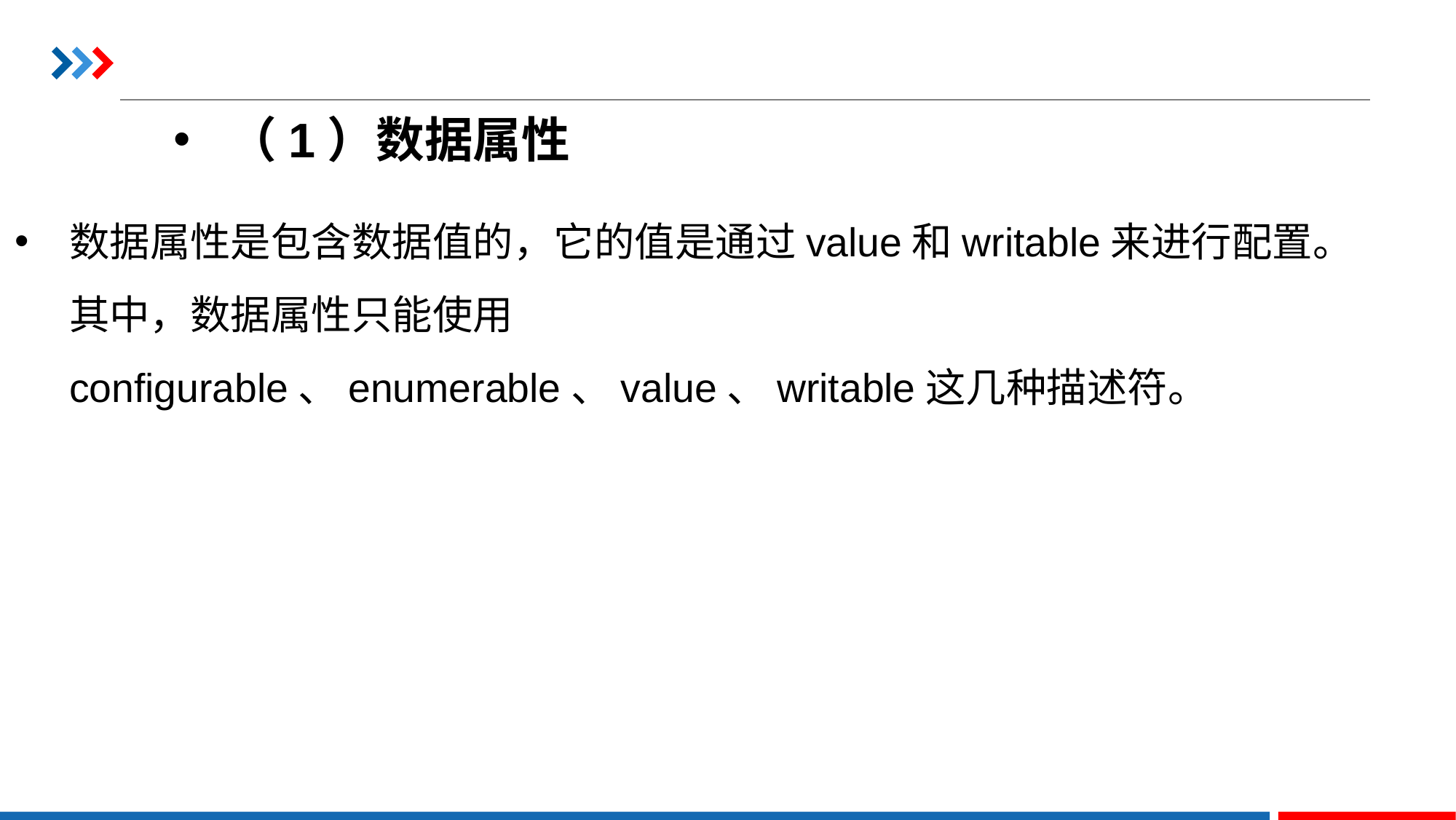

（1）数据属性
数据属性是包含数据值的，它的值是通过value和writable来进行配置。其中，数据属性只能使用configurable、enumerable、value、writable这几种描述符。